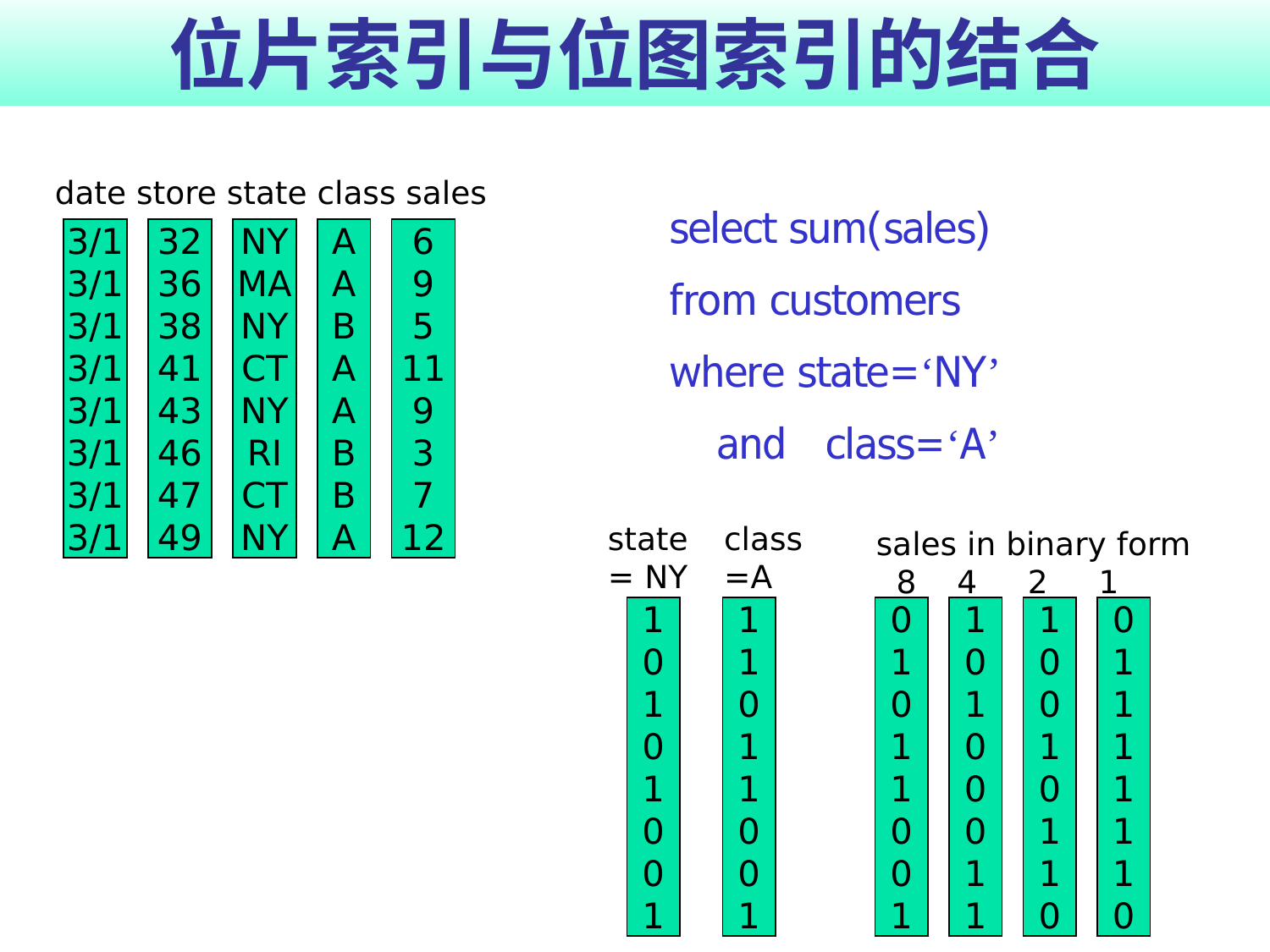

# 位片索引与位图索引的结合
date store state class sales
select sum(sales)
from customers
where state=‘NY’
 	and   class=‘A’
3/1
3/1
3/1
3/1
3/1
3/1
3/1
3/1
32
36
38
41
43
46
47
49
NY
MA
NY
CT
NY
RI
CT
NY
A
A
B
A
A
B
B
A
6
9
5
11
9
3
7
12
state
= NY
class
=A
sales in binary form
  8    4     2     1

1
0
1
0
1
0
0
1
1
1
0
1
1
0
0
1
0
1
0
1
1
0
0
1
1
0
1
0
0
0
1
1
1
0
0
1
0
1
1
0
0
1
1
1
1
1
1
0